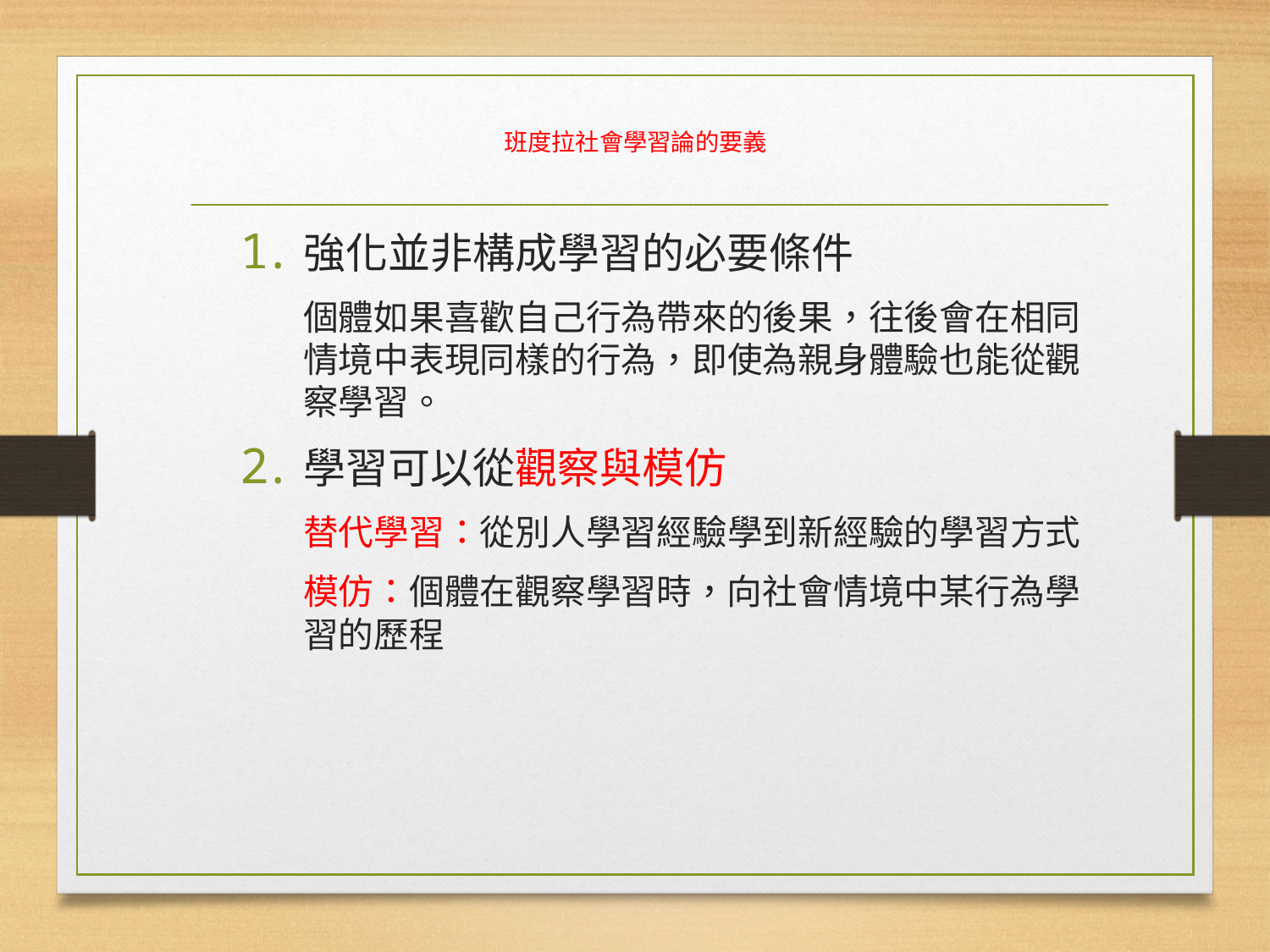

# 班度拉社會學習論的要義
強化並非構成學習的必要條件
個體如果喜歡自己行為帶來的後果，往後會在相同情境中表現同樣的行為，即使為親身體驗也能從觀察學習。
學習可以從觀察與模仿
替代學習：從別人學習經驗學到新經驗的學習方式
模仿：個體在觀察學習時，向社會情境中某行為學習的歷程